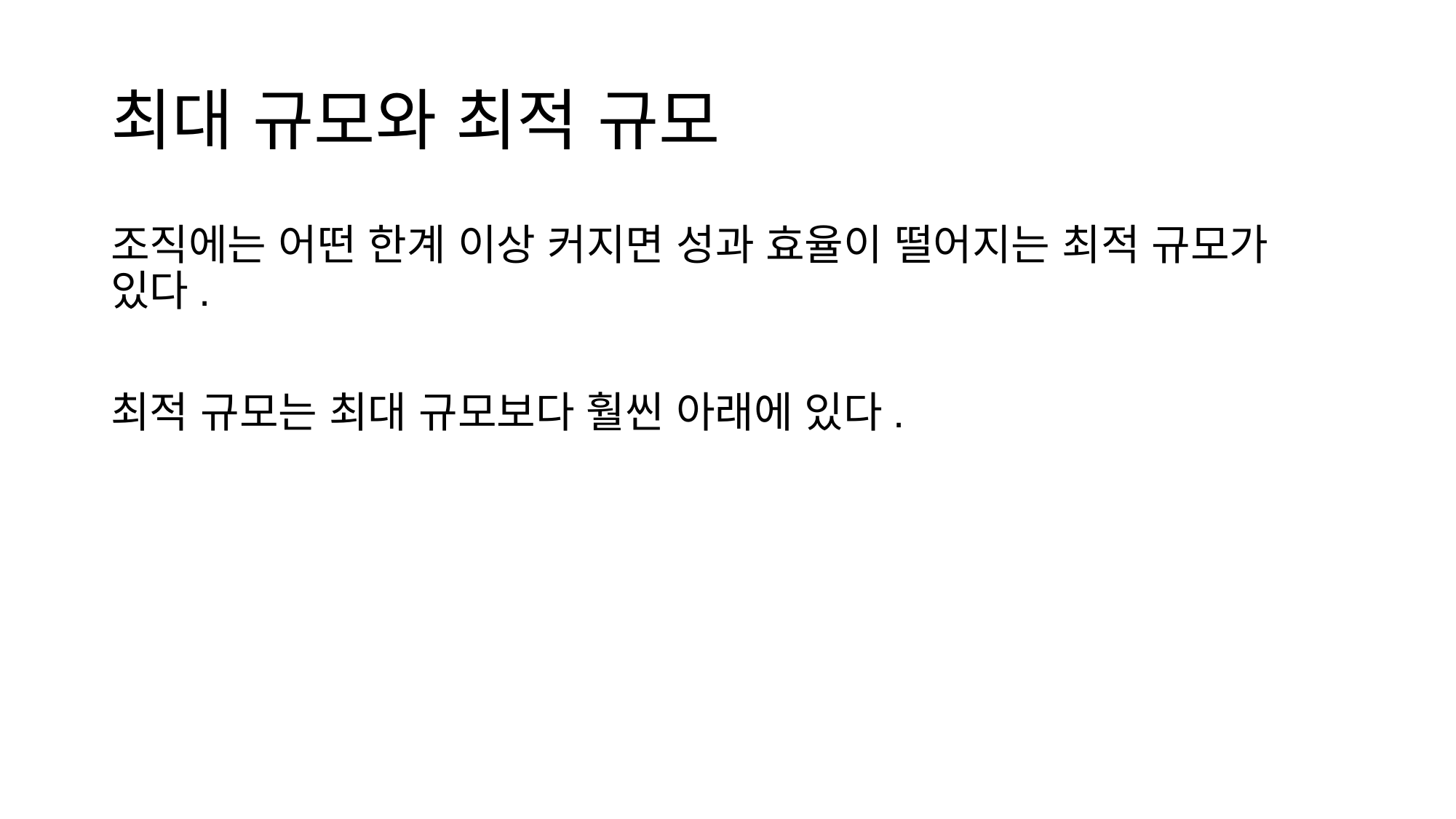

# 최대 규모와 최적 규모
조직에는 어떤 한계 이상 커지면 성과 효율이 떨어지는 최적 규모가 있다.

최적 규모는 최대 규모보다 훨씬 아래에 있다.